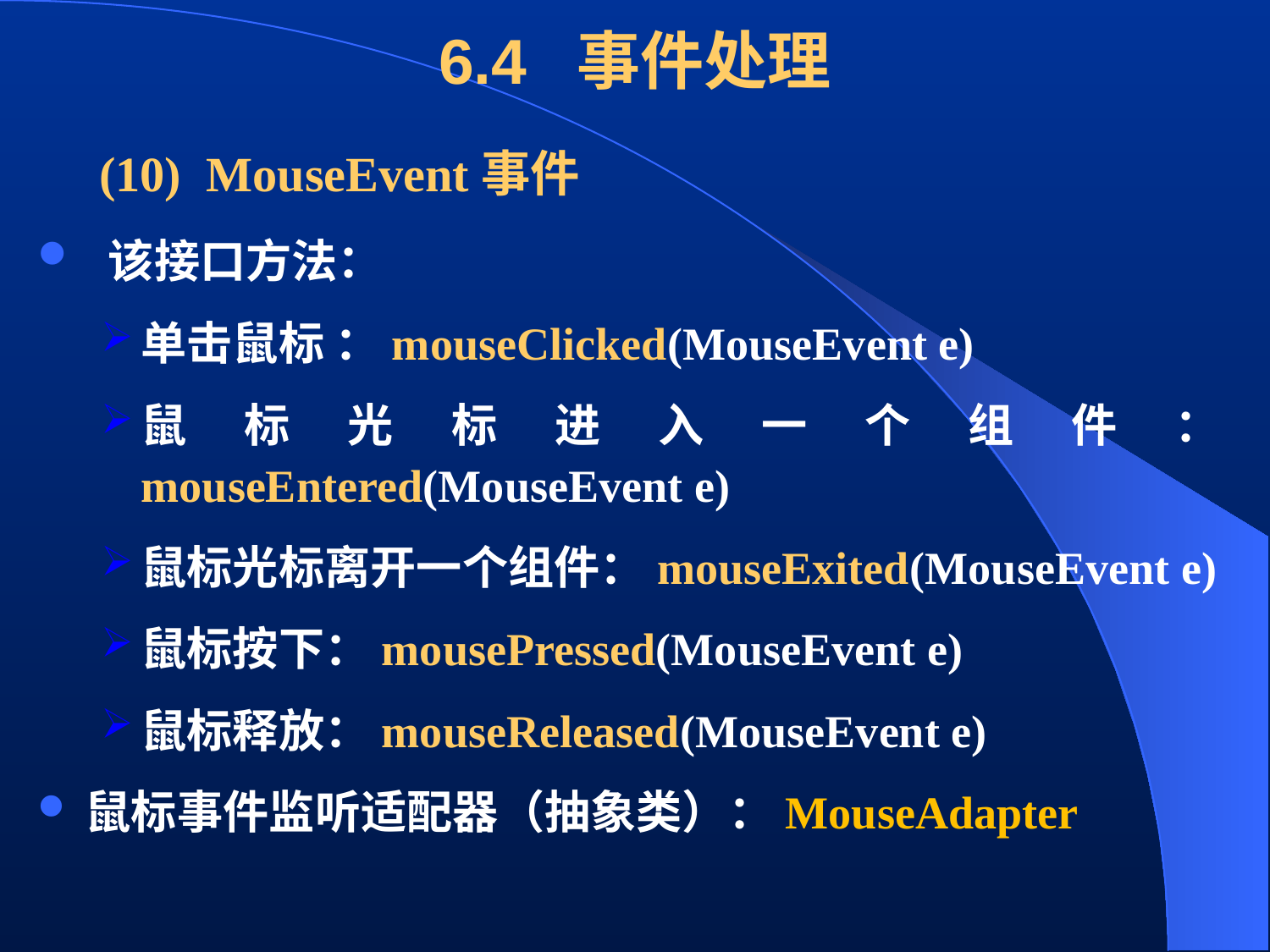

# 6.4  事件处理
     (10)  MouseEvent事件
 该接口方法：
单击鼠标 ：mouseClicked(MouseEvent e)
鼠标光标进入一个组件：mouseEntered(MouseEvent e)
鼠标光标离开一个组件：mouseExited(MouseEvent e)
鼠标按下：mousePressed(MouseEvent e)
鼠标释放：mouseReleased(MouseEvent e)
鼠标事件监听适配器（抽象类）：MouseAdapter